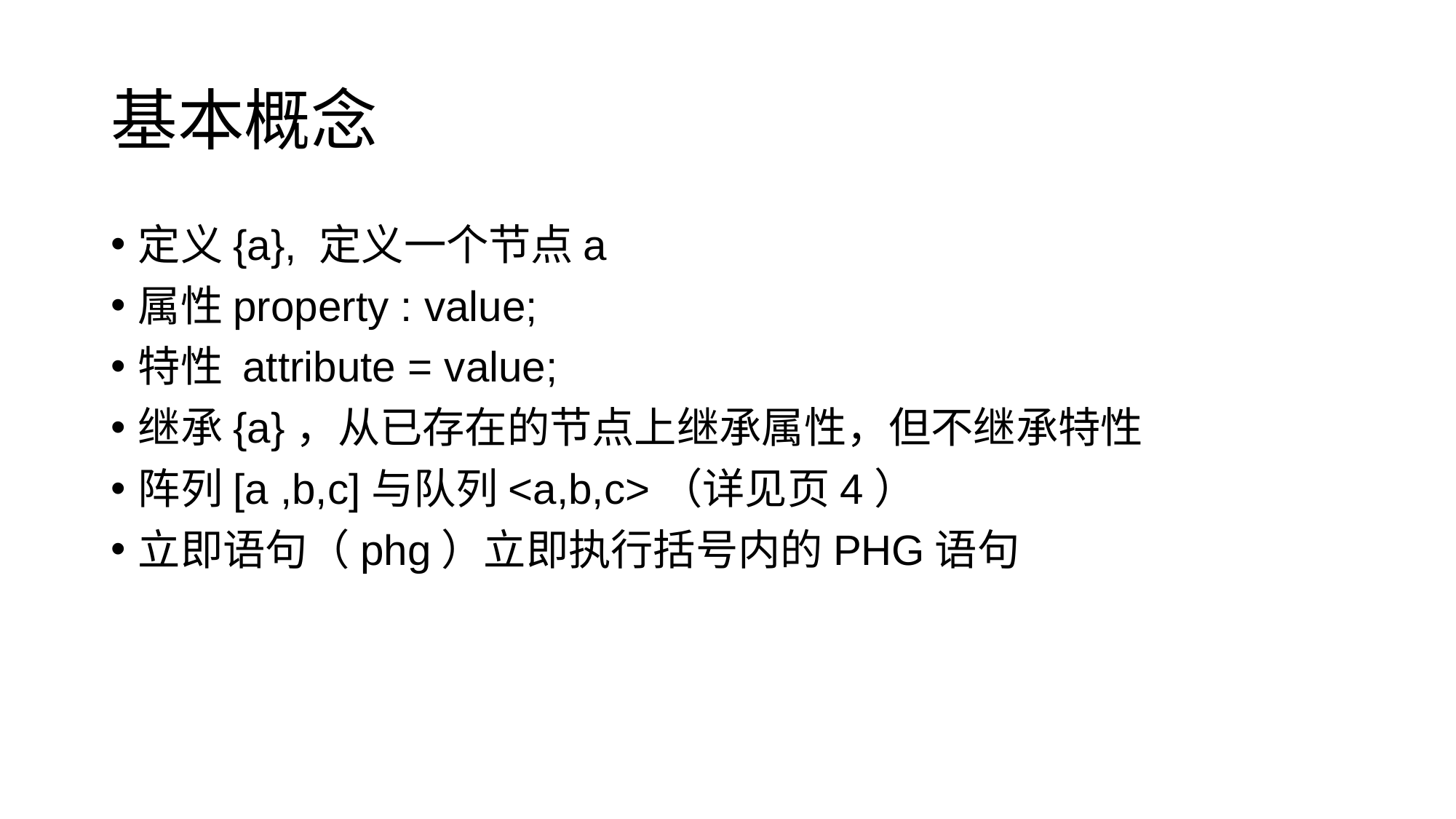

# 基本概念
定义{a}, 定义一个节点a
属性property : value;
特性 attribute = value;
继承{a}，从已存在的节点上继承属性，但不继承特性
阵列[a ,b,c]与队列<a,b,c>（详见页4）
立即语句（phg）立即执行括号内的PHG语句